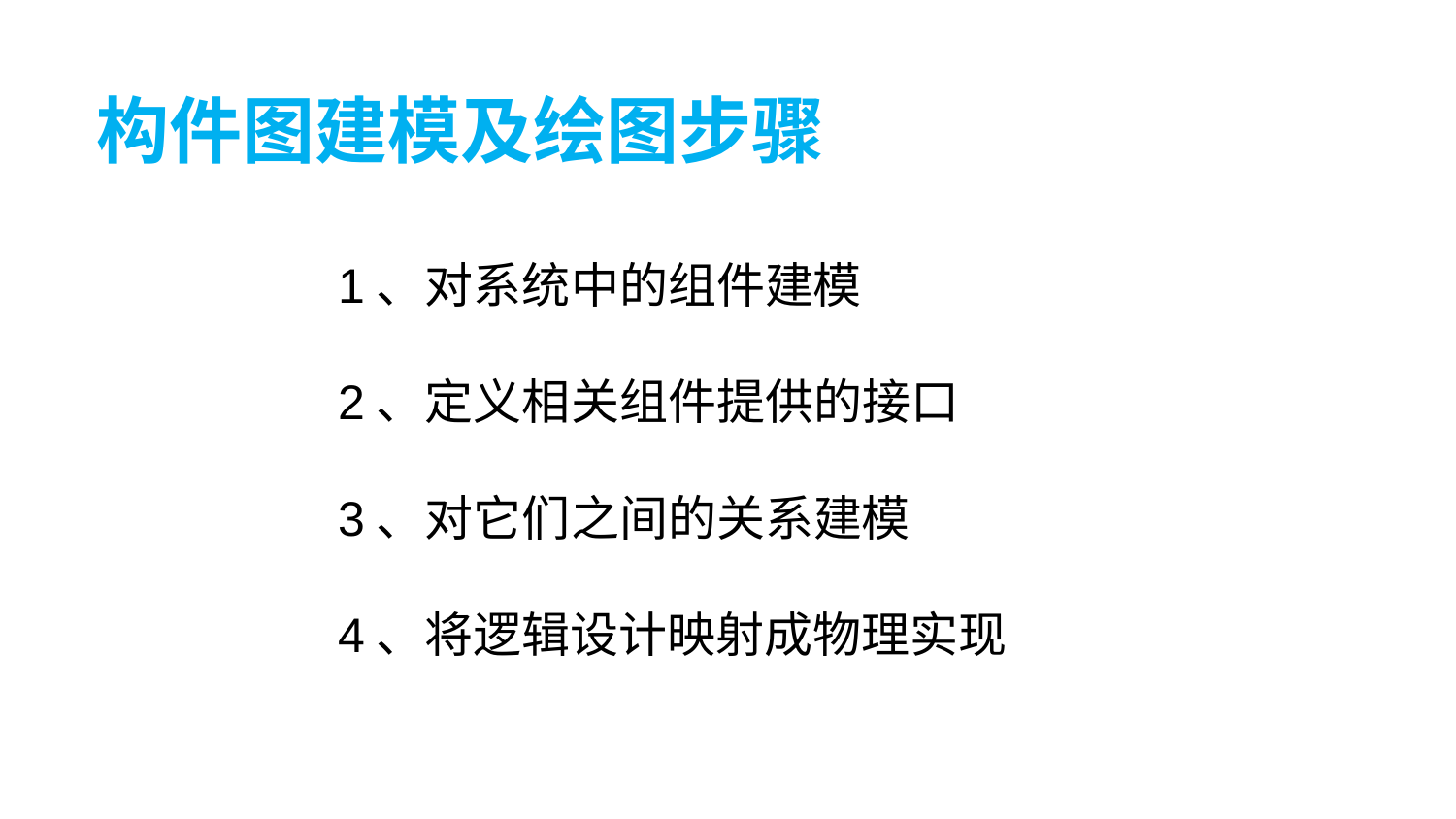

构件图建模及绘图步骤

1、对系统中的组件建模

2、定义相关组件提供的接口

3、对它们之间的关系建模

4、将逻辑设计映射成物理实现